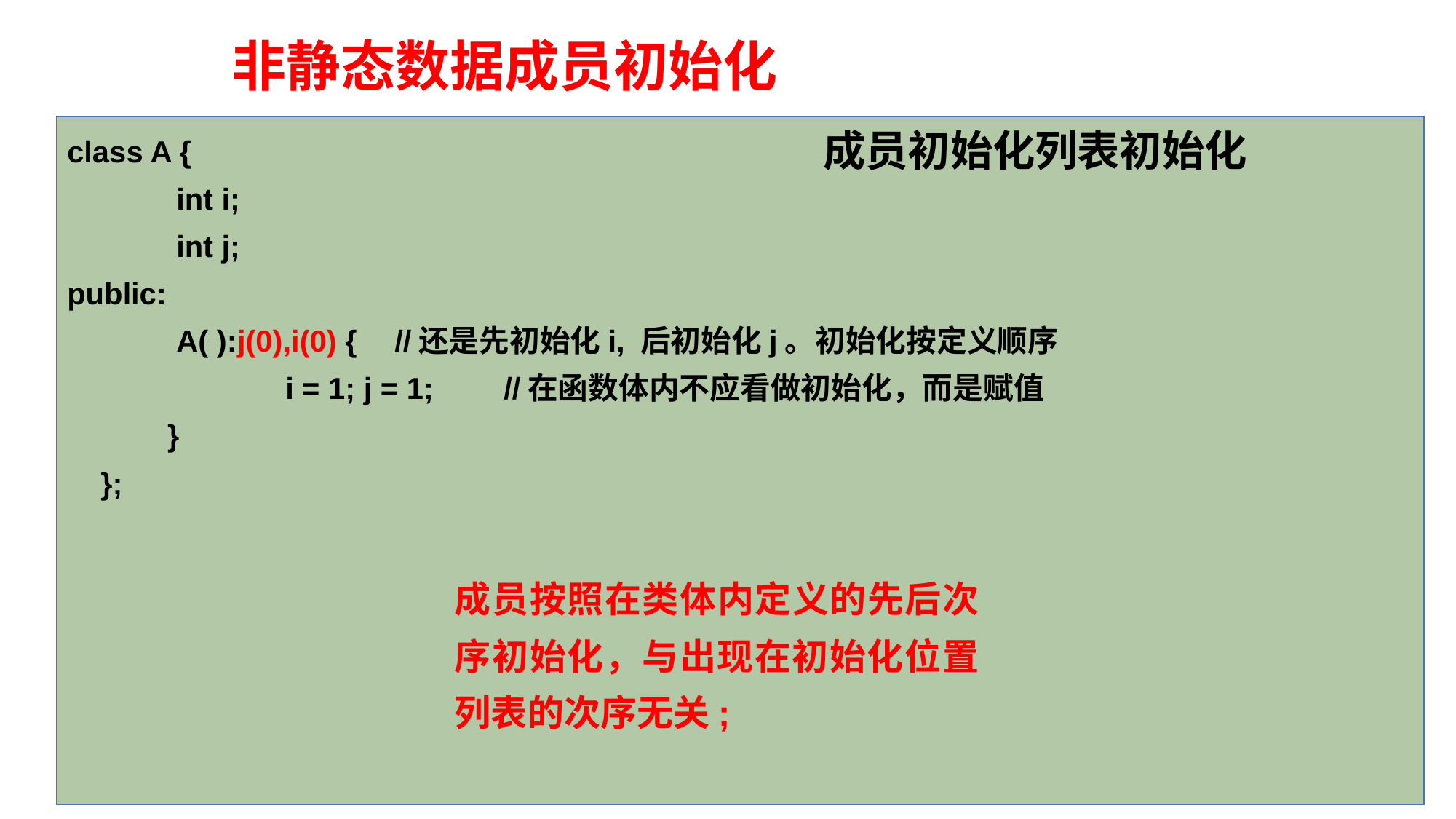

# 非静态数据成员初始化
class A {
	int i;
	int j;
public:
	A( ):j(0),i(0) {	//还是先初始化i, 后初始化j。初始化按定义顺序
		i = 1; j = 1; 	//在函数体内不应看做初始化，而是赋值
            }
    };
成员初始化列表初始化
成员按照在类体内定义的先后次序初始化，与出现在初始化位置列表的次序无关;